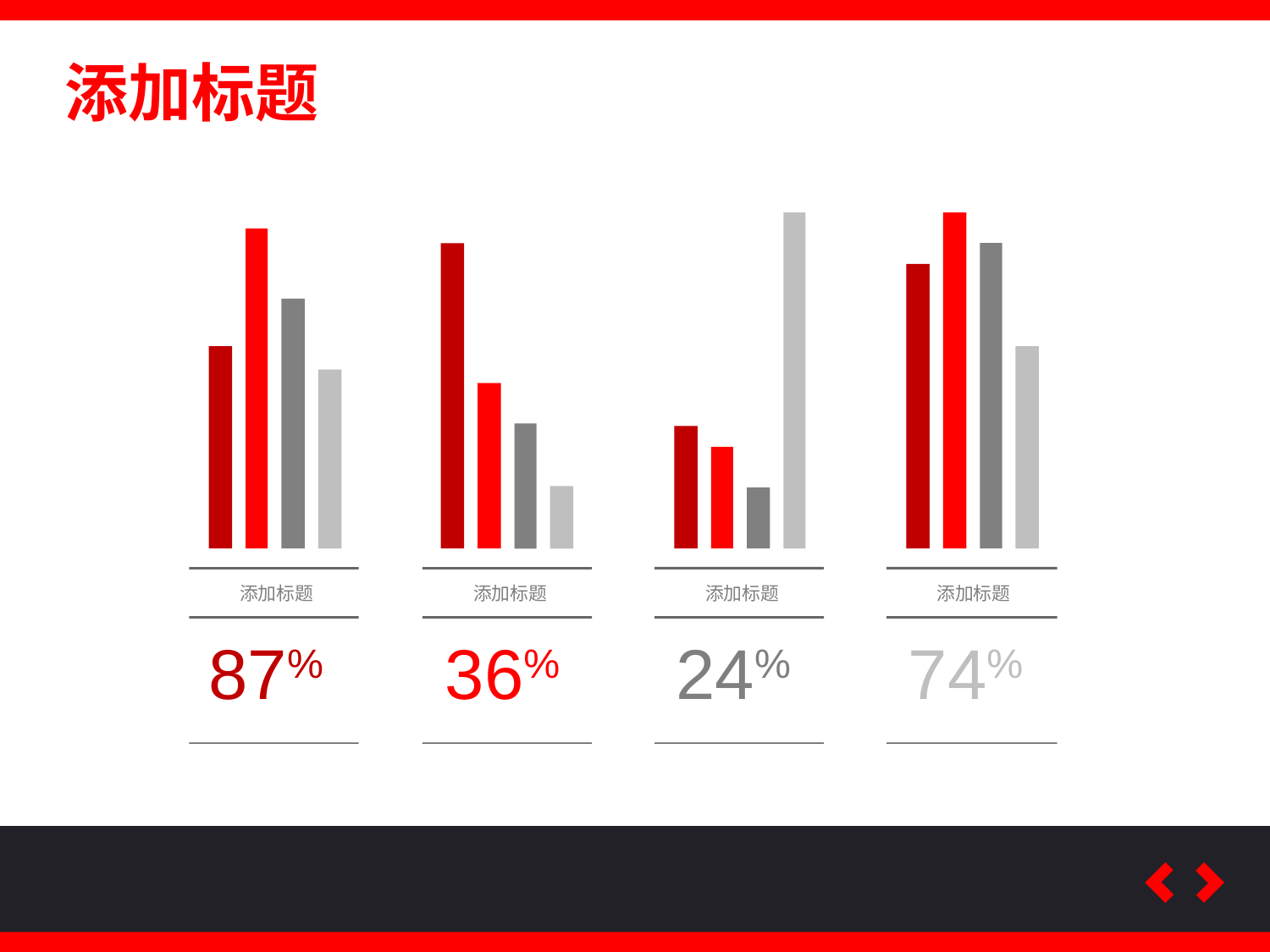

添加标题

添加标题

24%

添加标题

74%

添加标题

87%

添加标题

36%